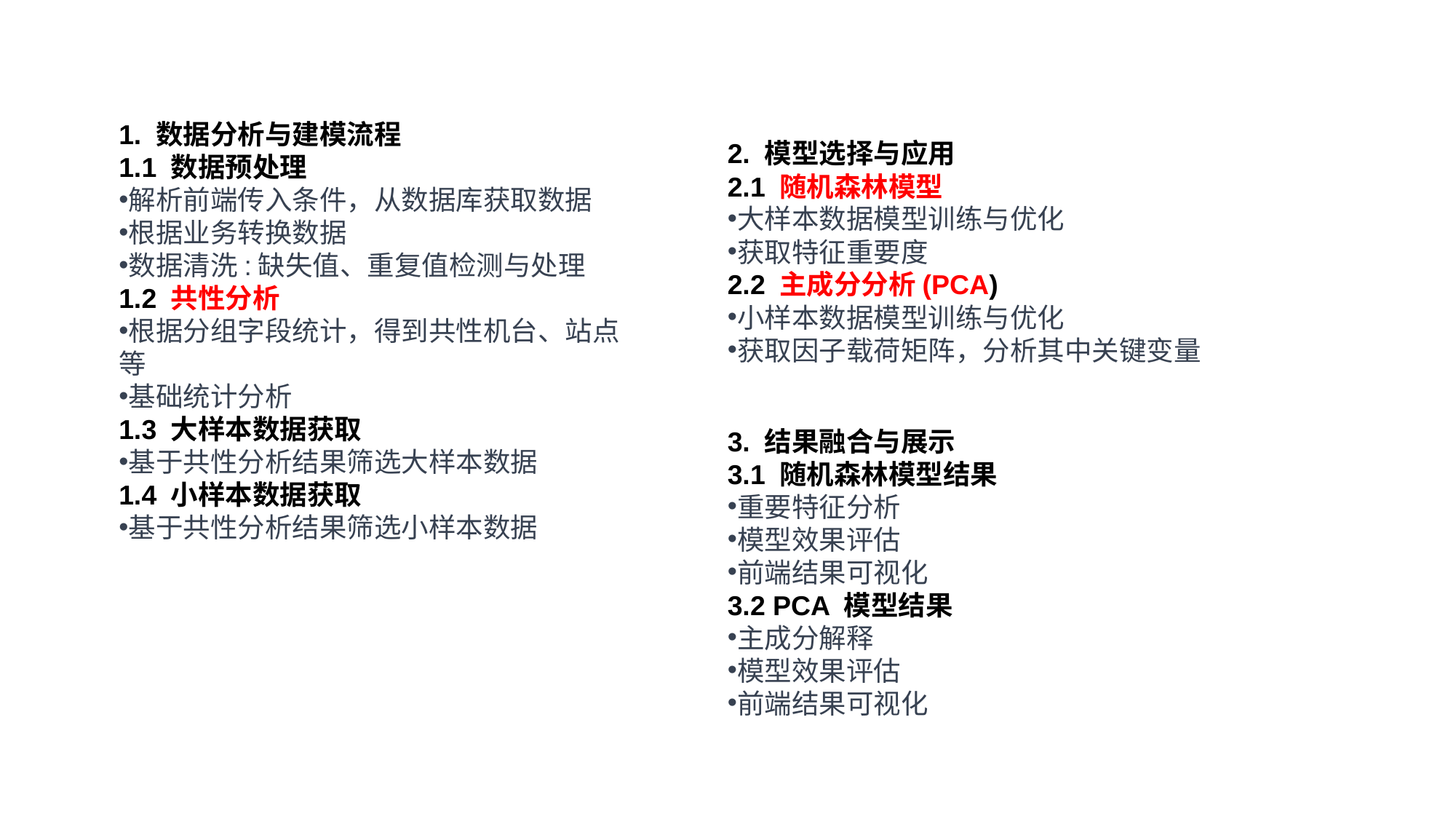

1. 数据分析与建模流程
1.1 数据预处理
解析前端传入条件，从数据库获取数据
根据业务转换数据
数据清洗:缺失值、重复值检测与处理
1.2 共性分析
根据分组字段统计，得到共性机台、站点等
基础统计分析
1.3 大样本数据获取
基于共性分析结果筛选大样本数据
1.4 小样本数据获取
基于共性分析结果筛选小样本数据
2. 模型选择与应用
2.1 随机森林模型
大样本数据模型训练与优化
获取特征重要度
2.2 主成分分析(PCA)
小样本数据模型训练与优化
获取因子载荷矩阵，分析其中关键变量
3. 结果融合与展示
3.1 随机森林模型结果
重要特征分析
模型效果评估
前端结果可视化
3.2 PCA 模型结果
主成分解释
模型效果评估
前端结果可视化